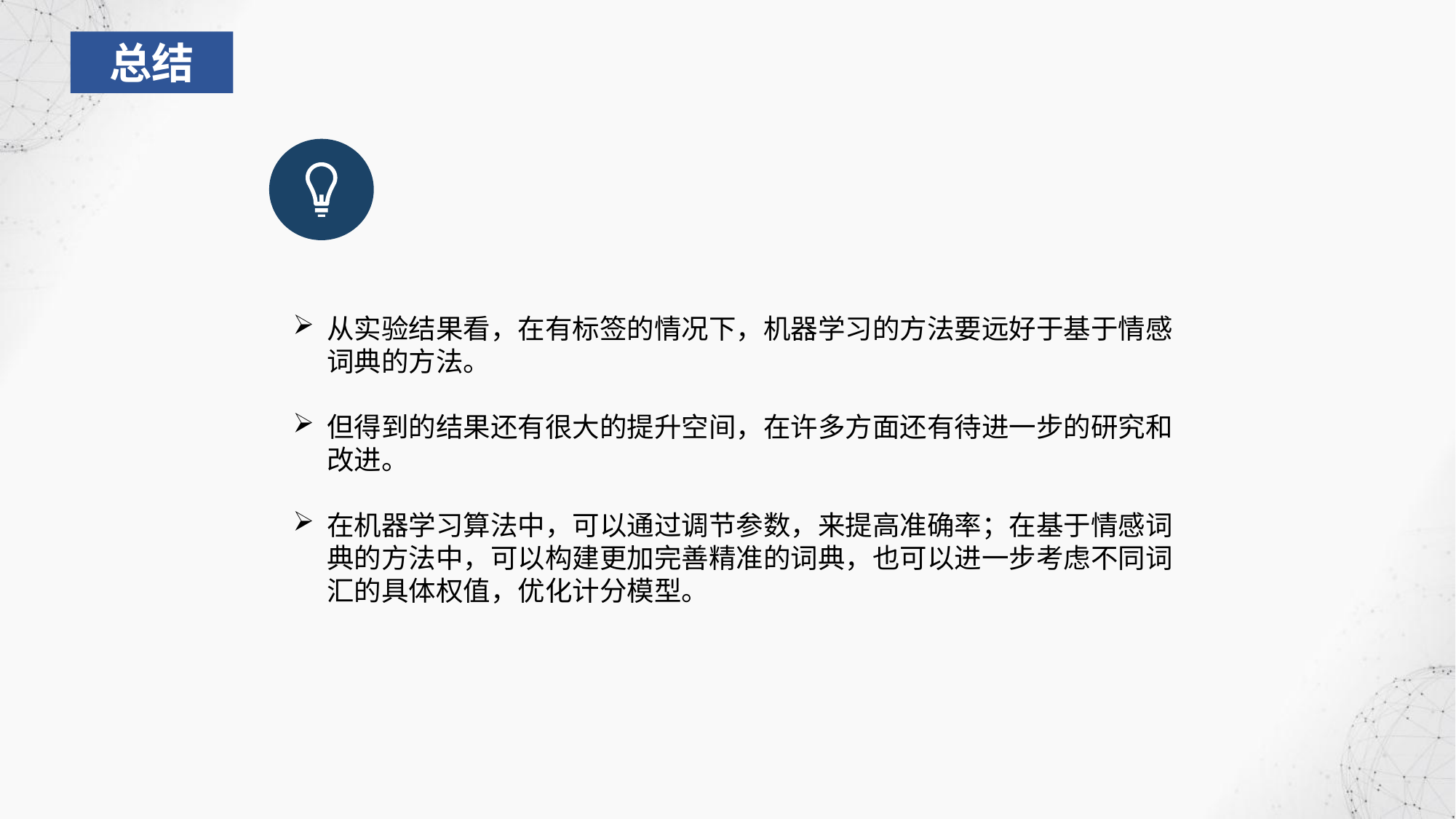

总结

从实验结果看，在有标签的情况下，机器学习的方法要远好于基于情感词典的方法。

但得到的结果还有很大的提升空间，在许多方面还有待进一步的研究和改进。

在机器学习算法中，可以通过调节参数，来提高准确率；在基于情感词典的方法中，可以构建更加完善精准的词典，也可以进一步考虑不同词汇的具体权值，优化计分模型。